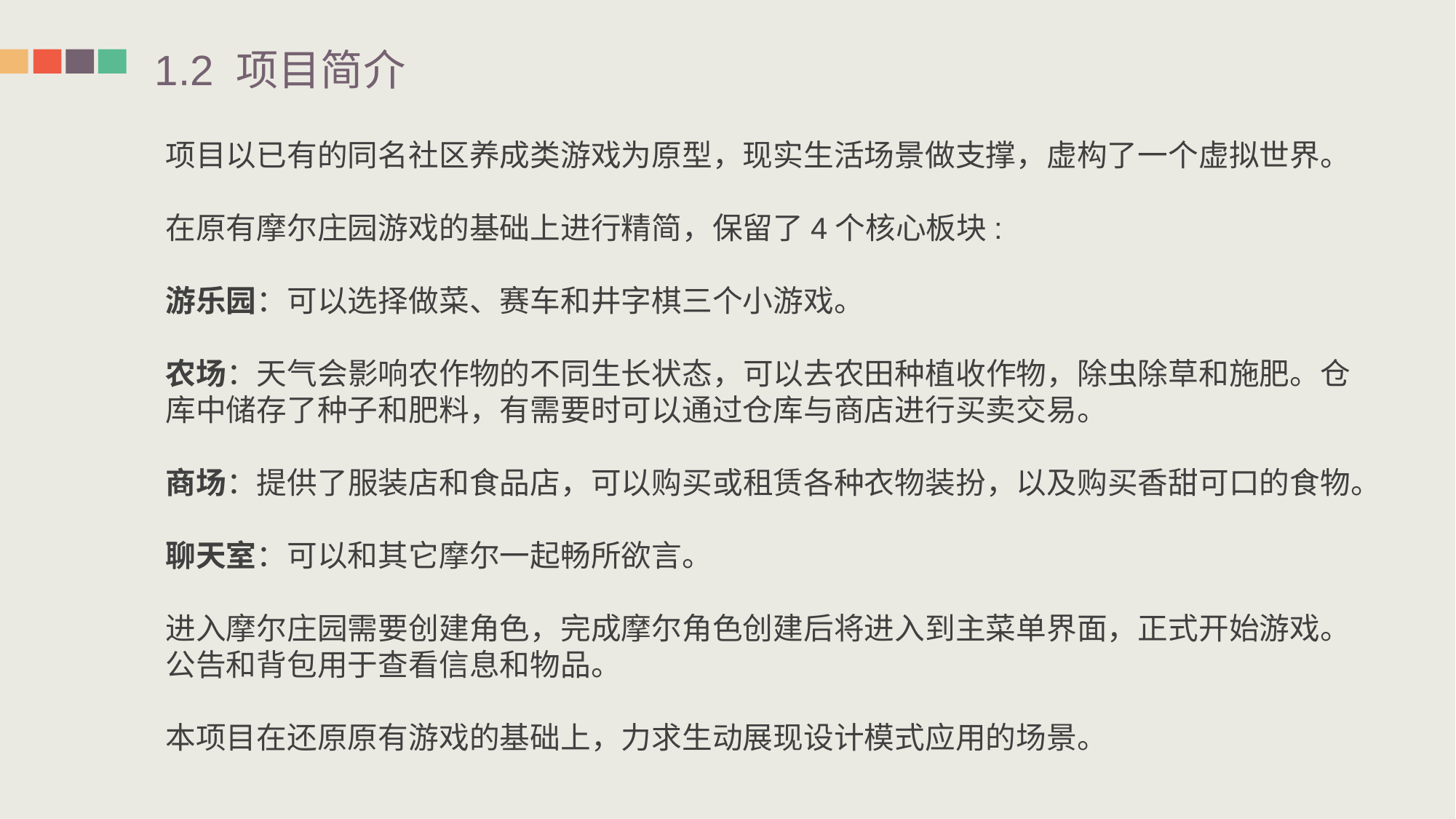

1.2 项目简介

项目以已有的同名社区养成类游戏为原型，现实生活场景做支撑，虚构了一个虚拟世界。

在原有摩尔庄园游戏的基础上进行精简，保留了4个核心板块:

游乐园：可以选择做菜、赛车和井字棋三个小游戏。

农场：天气会影响农作物的不同生长状态，可以去农田种植收作物，除虫除草和施肥。仓库中储存了种子和肥料，有需要时可以通过仓库与商店进行买卖交易。
商场：提供了服装店和食品店，可以购买或租赁各种衣物装扮，以及购买香甜可口的食物。
聊天室：可以和其它摩尔一起畅所欲言。

进入摩尔庄园需要创建角色，完成摩尔角色创建后将进入到主菜单界面，正式开始游戏。公告和背包用于查看信息和物品。

本项目在还原原有游戏的基础上，力求生动展现设计模式应用的场景。